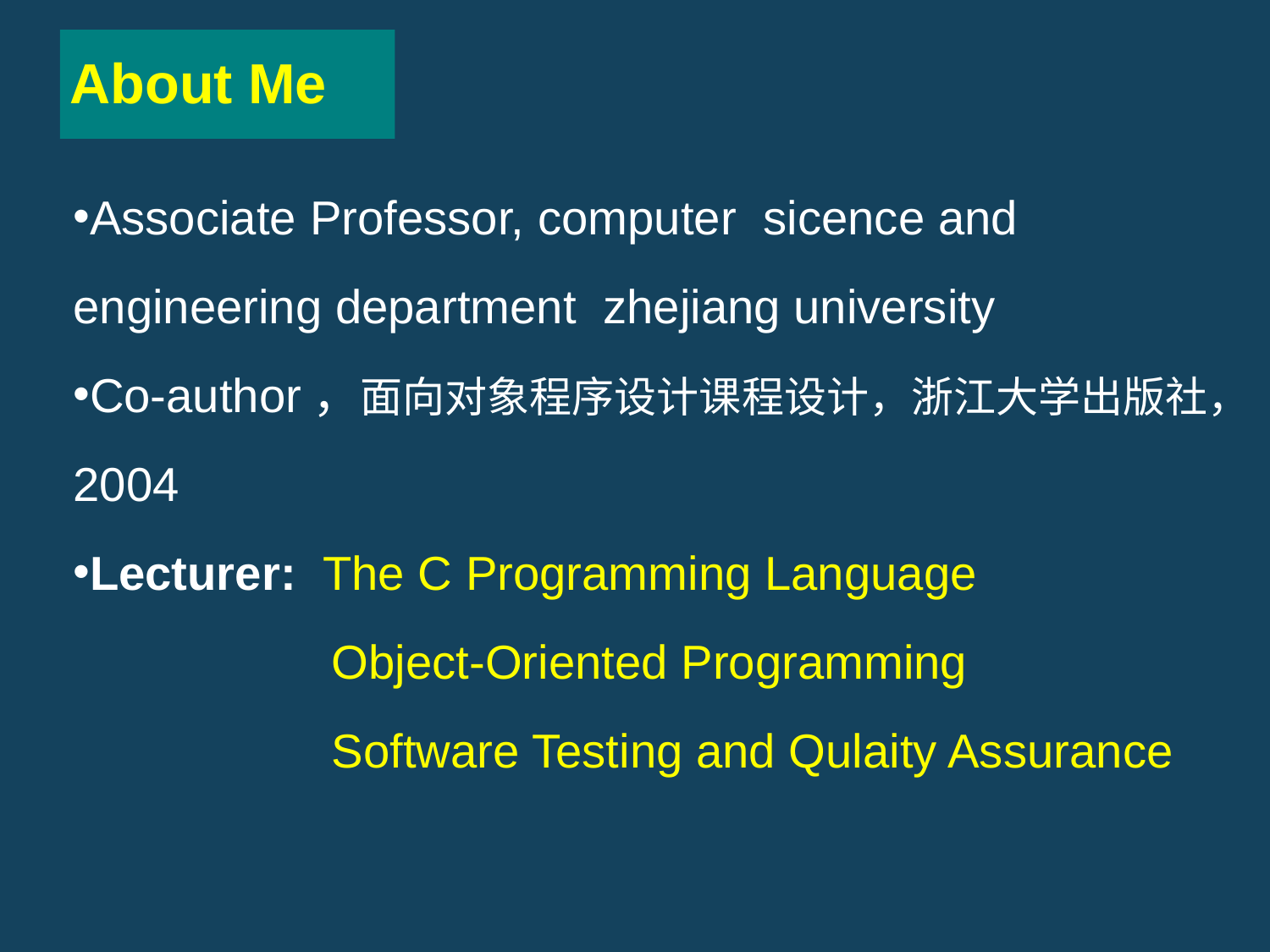

# About Me
Associate Professor, computer  sicence and engineering department  zhejiang university
Co-author，面向对象程序设计课程设计，浙江大学出版社，2004
Lecturer:  The C Programming Language
    Object-Oriented Programming
    Software Testing and Qulaity Assurance